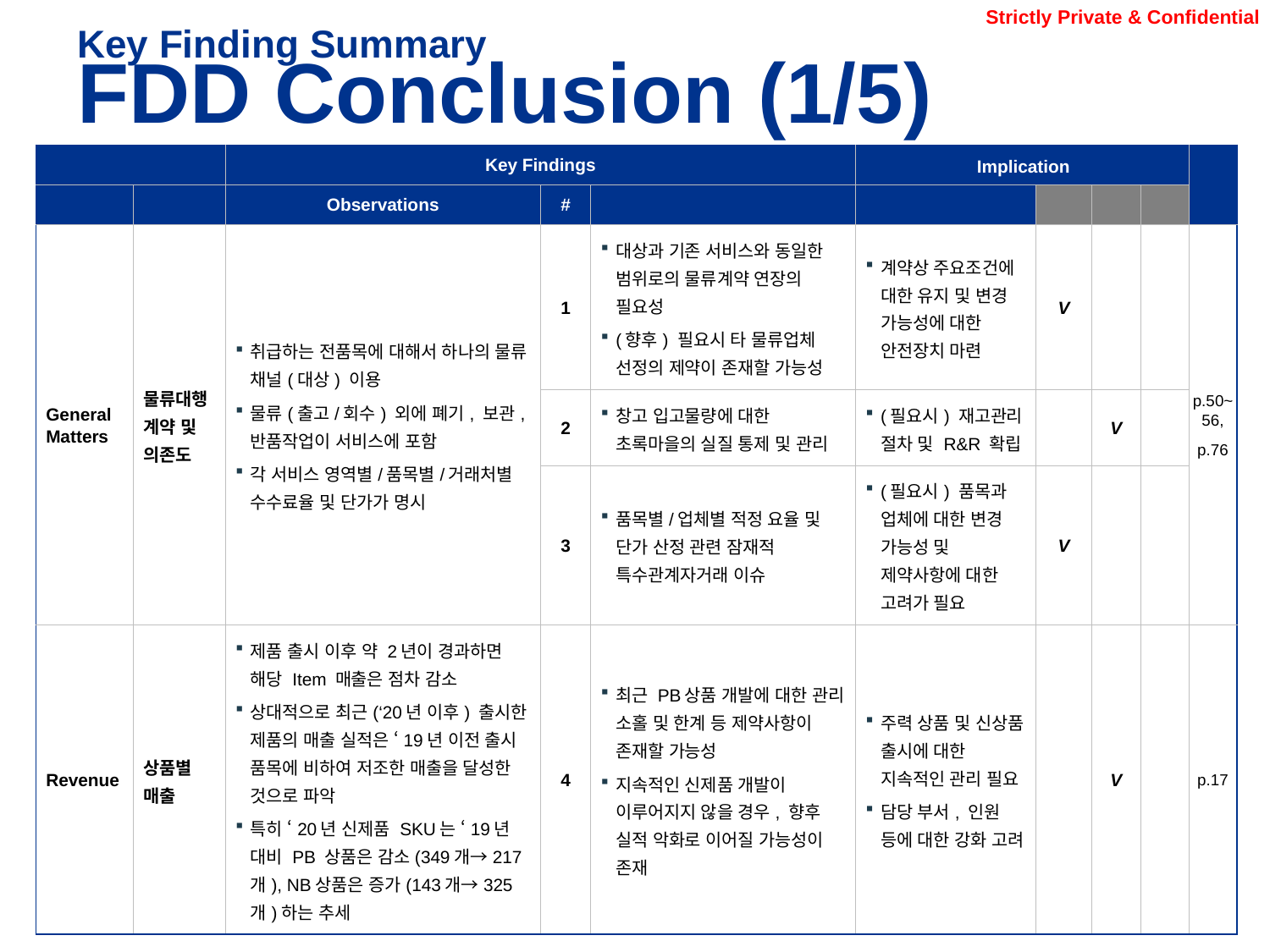

Key Finding Summary
FDD Conclusion (1/5)
| Category |  | Key Findings |  |  | Implication |  |  |  | Ref |
| --- | --- | --- | --- | --- | --- | --- | --- | --- | --- |
| Area | Topic | Observations | # | Potential Issue | To-do | SPA | PMI | Val |  |
| General Matters | 물류대행 계약 및 의존도 | 취급하는 전품목에 대해서 하나의 물류 채널(대상) 이용 물류(출고/회수) 외에 폐기, 보관, 반품작업이 서비스에 포함 각 서비스 영역별/품목별/거래처별 수수료율 및 단가가 명시 | 1 | 대상과 기존 서비스와 동일한 범위로의 물류계약 연장의 필요성 (향후) 필요시 타 물류업체 선정의 제약이 존재할 가능성 | 계약상 주요조건에 대한 유지 및 변경 가능성에 대한 안전장치 마련 | V |  |  | p.50~56, p.76 |
|  |  |  | 2 | 창고 입고물량에 대한 초록마을의 실질 통제 및 관리 | (필요시) 재고관리 절차 및 R&R 확립 |  | V |  |  |
|  |  |  | 3 | 품목별/업체별 적정 요율 및 단가 산정 관련 잠재적 특수관계자거래 이슈 | (필요시) 품목과 업체에 대한 변경 가능성 및 제약사항에 대한 고려가 필요 | V |  |  |  |
| Revenue | 상품별 매출 | 제품 출시 이후 약 2년이 경과하면 해당 Item 매출은 점차 감소 상대적으로 최근(‘20년 이후) 출시한 제품의 매출 실적은 ‘19년 이전 출시 품목에 비하여 저조한 매출을 달성한 것으로 파악 특히 ‘20년 신제품 SKU는 ‘19년 대비 PB 상품은 감소(349개→217개), NB상품은 증가(143개→325개)하는 추세 | 4 | 최근 PB상품 개발에 대한 관리 소홀 및 한계 등 제약사항이 존재할 가능성 지속적인 신제품 개발이 이루어지지 않을 경우, 향후 실적 악화로 이어질 가능성이 존재 | 주력 상품 및 신상품 출시에 대한 지속적인 관리 필요 담당 부서, 인원 등에 대한 강화 고려 |  | V |  | p.17 |